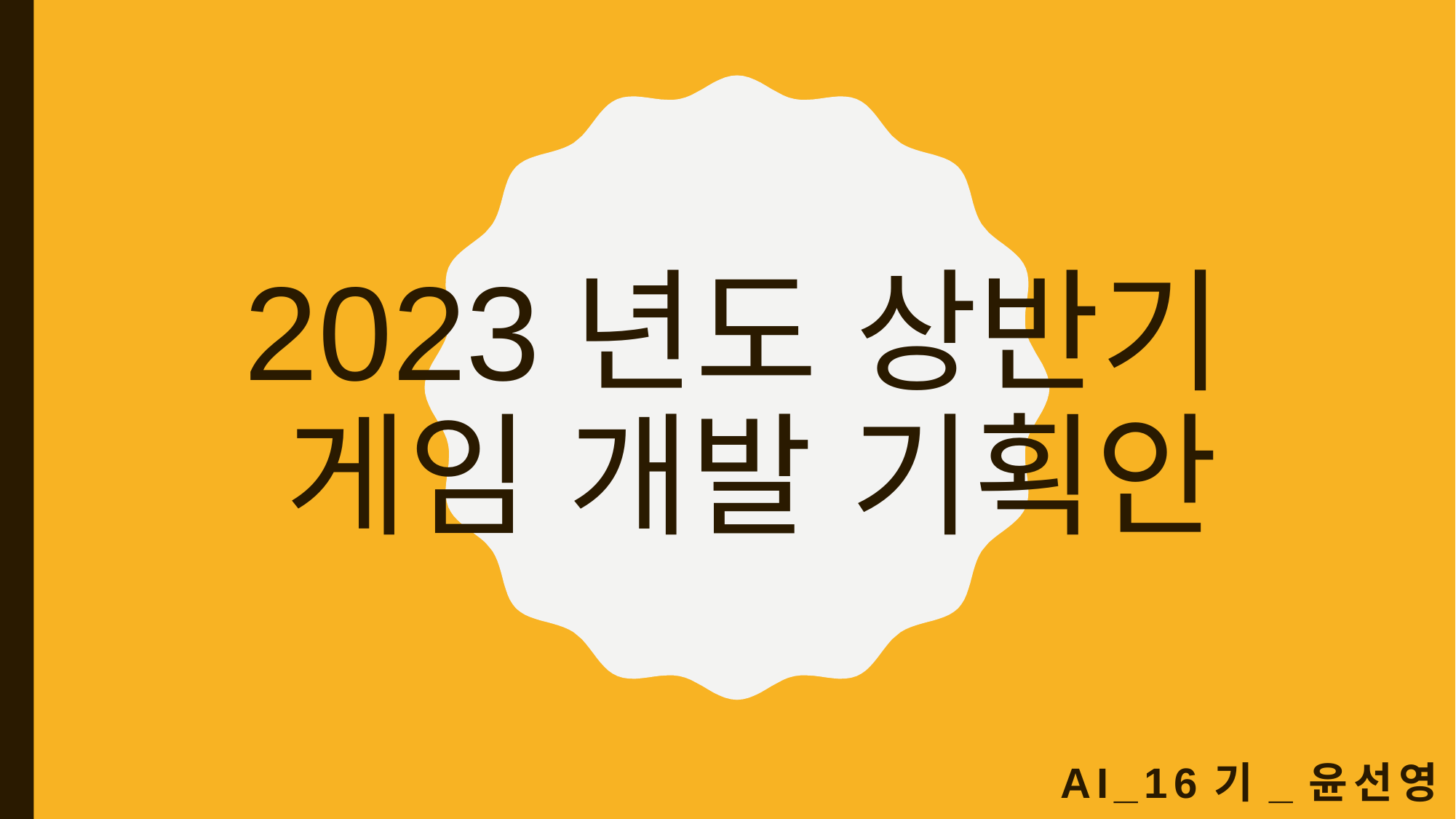

# 2023년도 상반기 게임 개발 기획안
AI_16기_윤선영